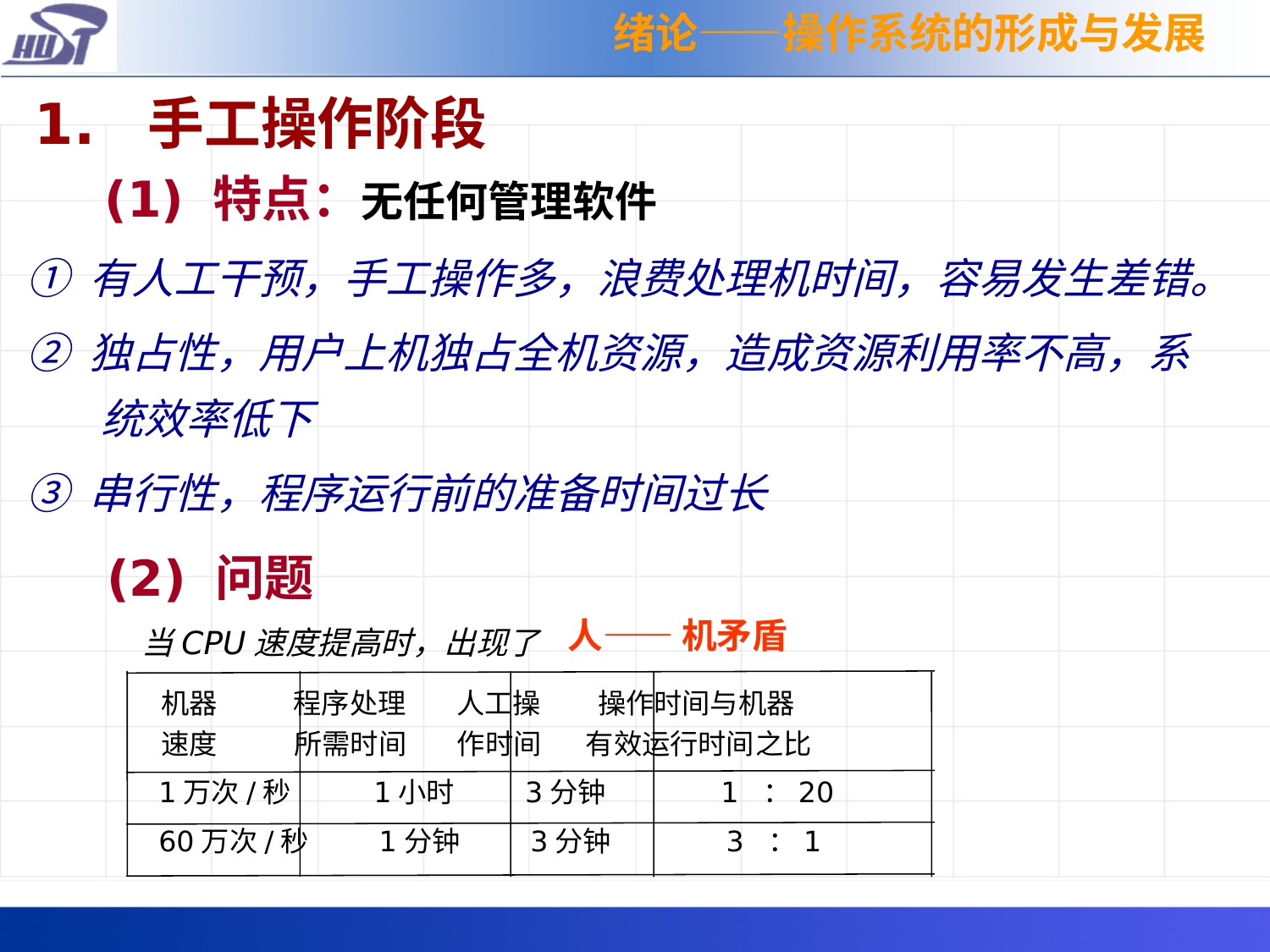

绪论——操作系统的形成与发展
1.  手工操作阶段
(1) 特点：无任何管理软件
① 有人工干预，手工操作多，浪费处理机时间，容易发生差错。
② 独占性，用户上机独占全机资源，造成资源利用率不高，系统效率低下
③ 串行性，程序运行前的准备时间过长
(2) 问题
人—— 机矛盾
当CPU速度提高时，出现了
            机器            程序处理        人工操         操作时间与机器
            速度            所需时间        作时间       有效运行时间之比
         1万次/秒            1小时          3分钟                 1  ：20
         60万次/秒          1分钟          3分钟                 3  ：1